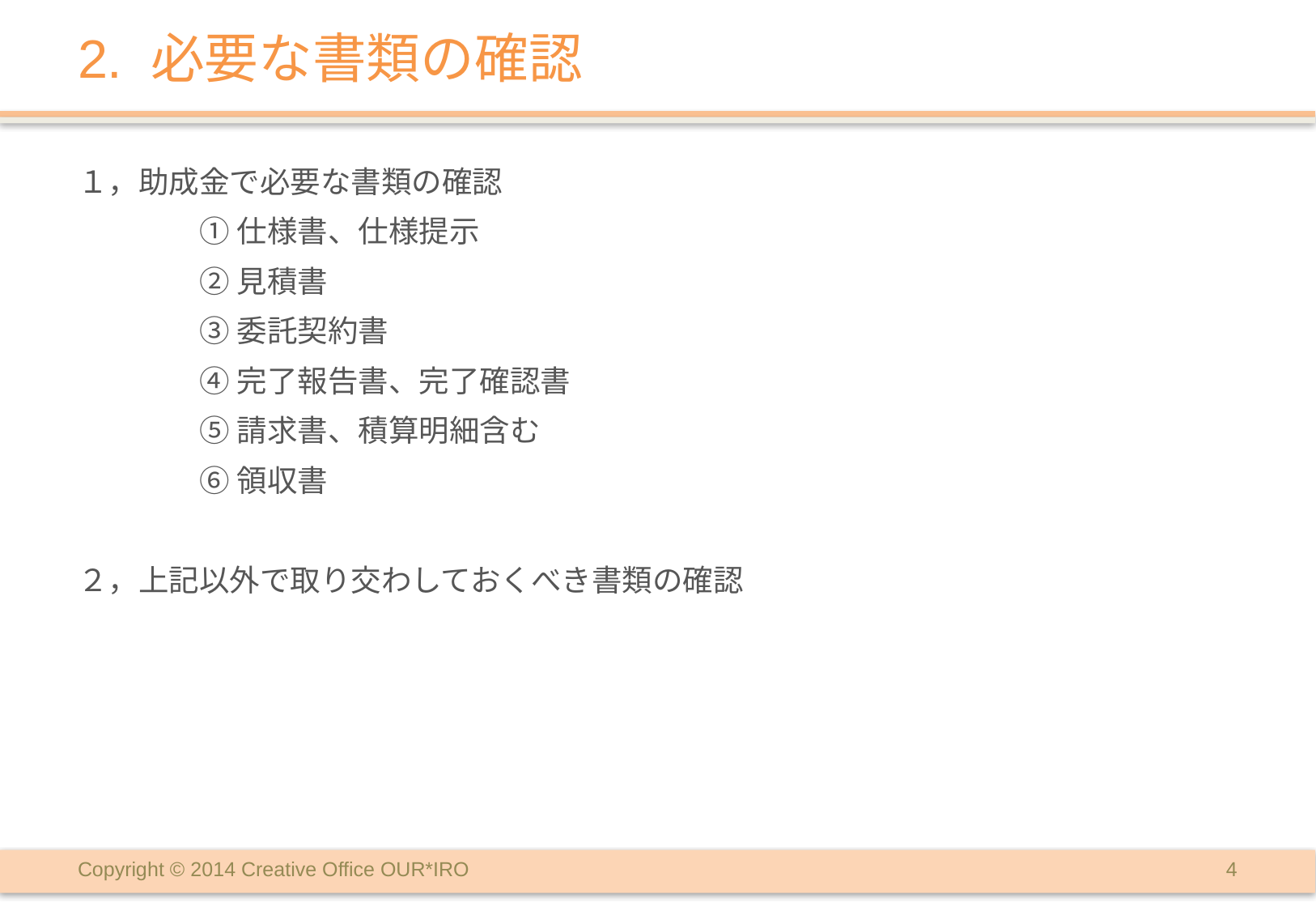

# 2. 必要な書類の確認
１，助成金で必要な書類の確認
	①仕様書、仕様提示
	②見積書
	③委託契約書
	④完了報告書、完了確認書
	⑤請求書、積算明細含む
	⑥領収書

２，上記以外で取り交わしておくべき書類の確認

Copyright © 2014 Creative Office OUR*IRO
4